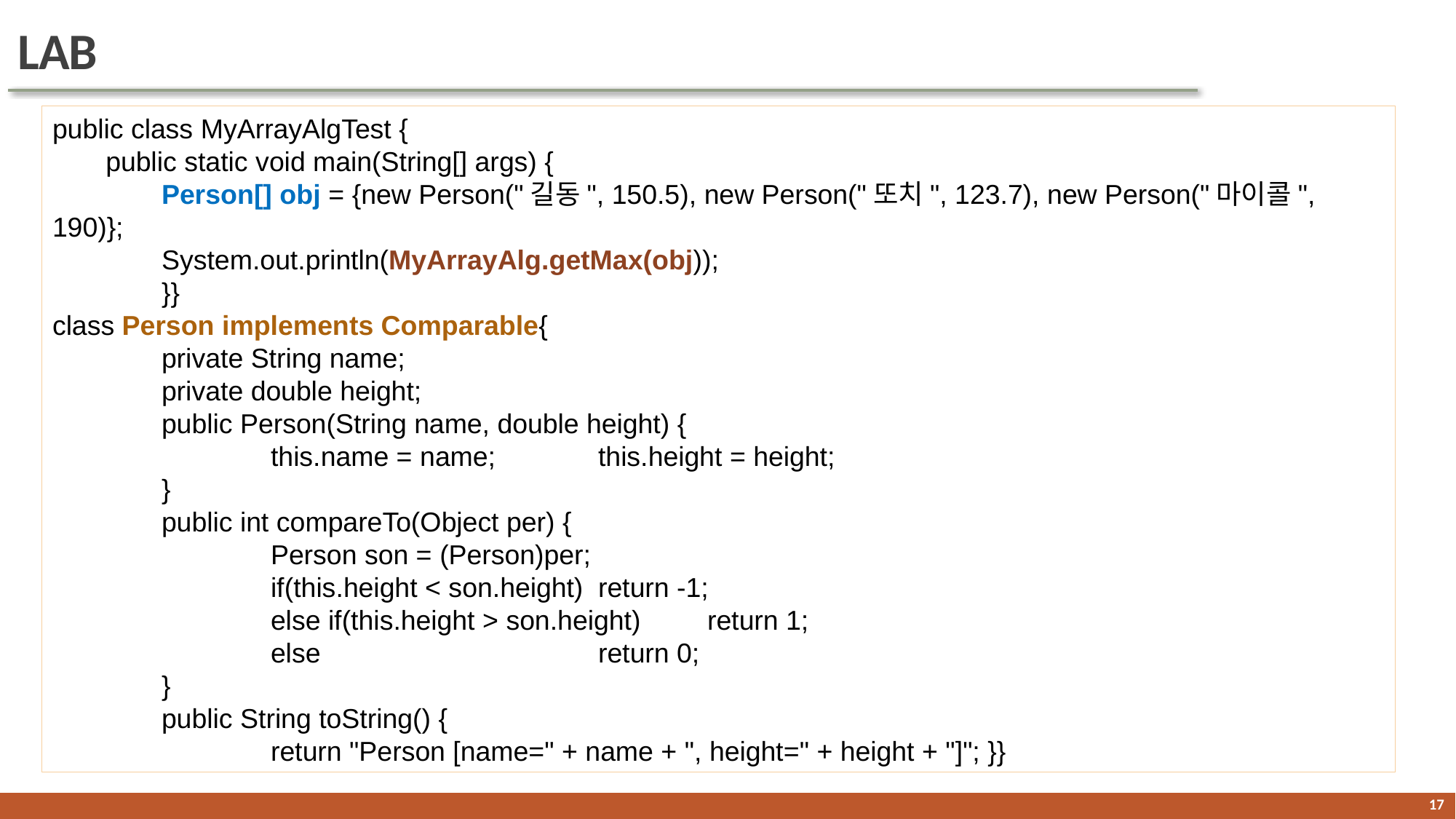

# LAB
public class MyArrayAlgTest {
       public static void main(String[] args) {
	Person[] obj = {new Person("길동", 150.5), new Person("또치", 123.7), new Person("마이콜", 190)};
	System.out.println(MyArrayAlg.getMax(obj));
	}}
class Person implements Comparable{
	private String name;
	private double height;
	public Person(String name, double height) {
		this.name = name;  	this.height = height;
	}
	public int compareTo(Object per) {
		Person son = (Person)per;
		if(this.height < son.height) 	return -1;
		else if(this.height > son.height) 	return 1;
		else  		  	return 0;
	}
	public String toString() {
		return "Person [name=" + name + ", height=" + height + "]"; }}
17